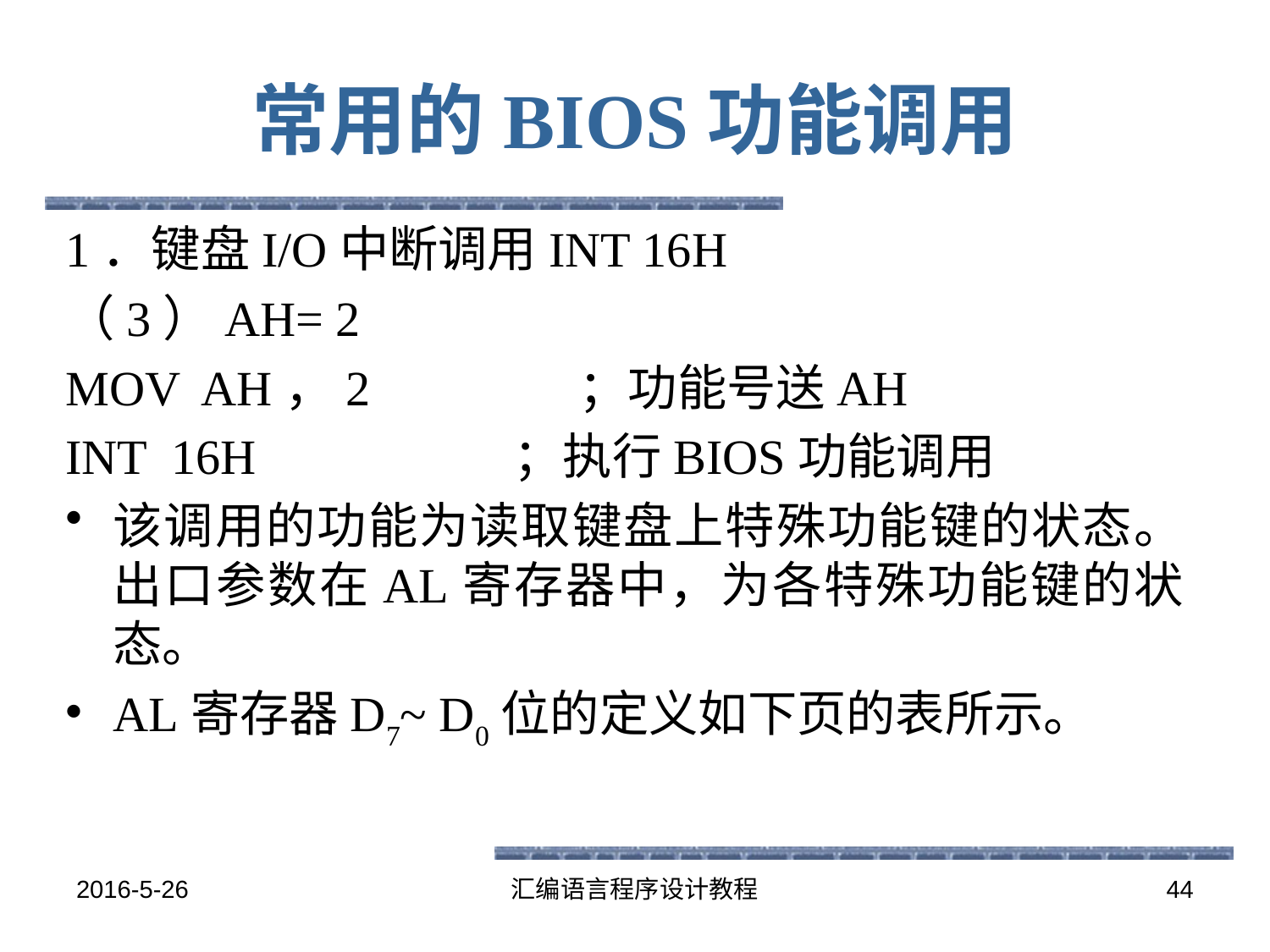

# 常用的BIOS功能调用
1．键盘I/O中断调用INT 16H
（3）AH= 2
MOV  AH，2                ；功能号送AH
INT  16H                    ；执行BIOS功能调用
该调用的功能为读取键盘上特殊功能键的状态。出口参数在AL寄存器中，为各特殊功能键的状态。
AL寄存器D7~ D0位的定义如下页的表所示。
2016-5-26
汇编语言程序设计教程
44